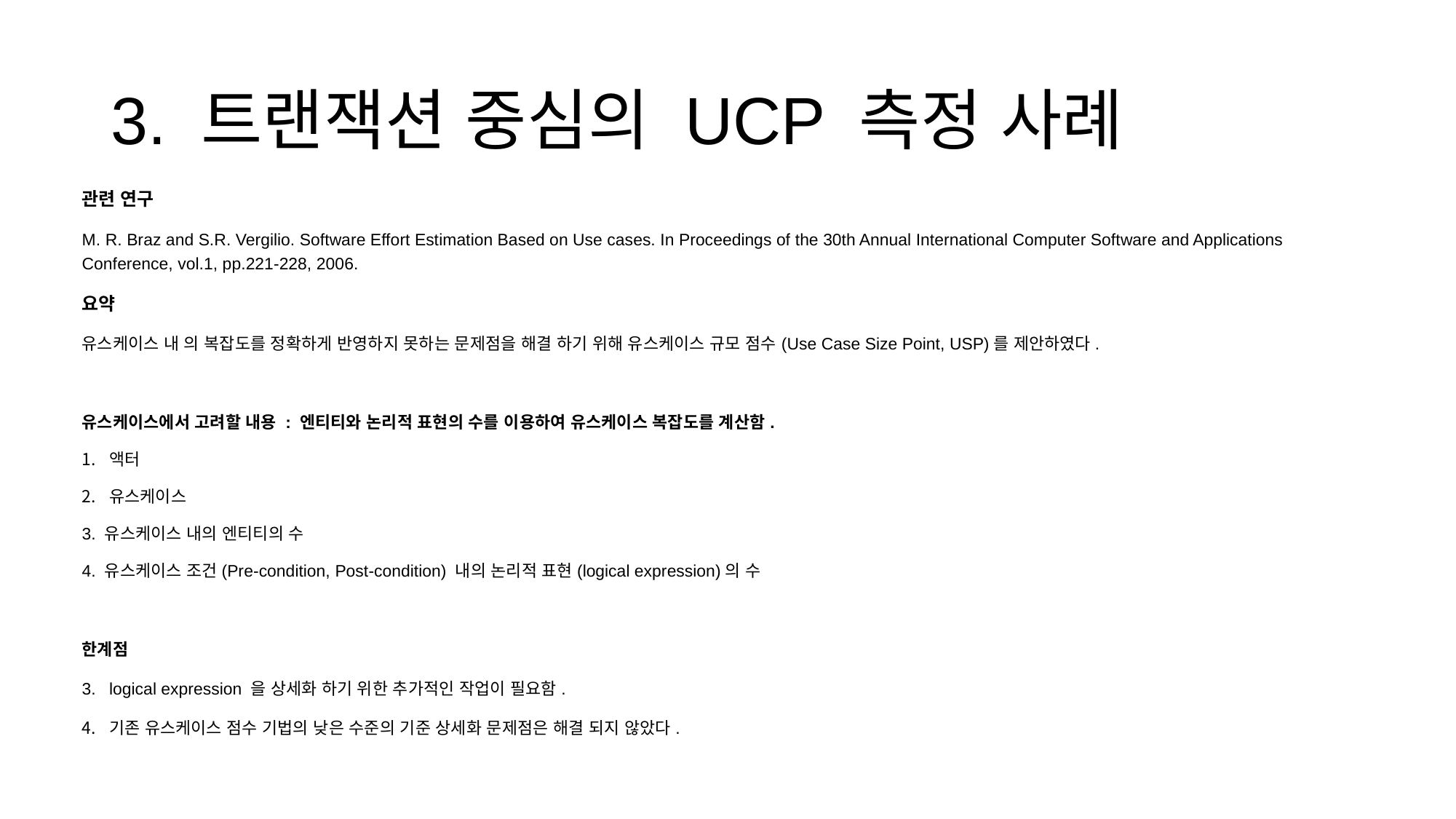

# 3. 트랜잭션 중심의 UCP 측정 사례
관련 연구
M. R. Braz and S.R. Vergilio. Software Effort Estimation Based on Use cases. In Proceedings of the 30th Annual International Computer Software and Applications Conference, vol.1, pp.221-228, 2006.
요약
유스케이스 내 의 복잡도를 정확하게 반영하지 못하는 문제점을 해결 하기 위해 유스케이스 규모 점수(Use Case Size Point, USP)를 제안하였다.

유스케이스에서 고려할 내용 : 엔티티와 논리적 표현의 수를 이용하여 유스케이스 복잡도를 계산함.
액터
유스케이스
3. 유스케이스 내의 엔티티의 수
4. 유스케이스 조건(Pre-condition, Post-condition) 내의 논리적 표현(logical expression)의 수

한계점
logical expression 을 상세화 하기 위한 추가적인 작업이 필요함.
기존 유스케이스 점수 기법의 낮은 수준의 기준 상세화 문제점은 해결 되지 않았다.